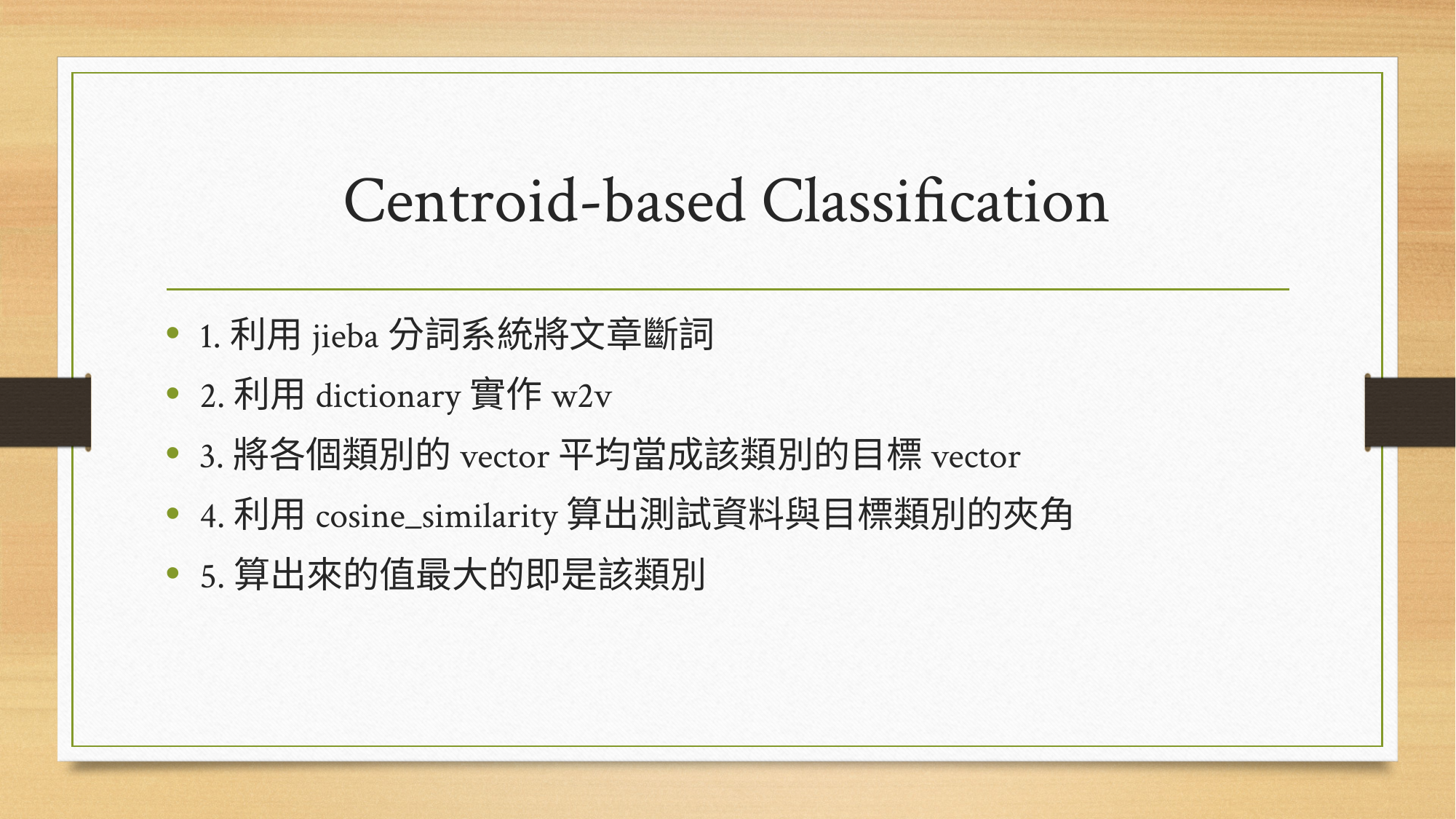

# Centroid-based Classification
1.利用jieba分詞系統將文章斷詞
2.利用dictionary實作w2v
3.將各個類別的vector平均當成該類別的目標vector
4.利用cosine_similarity算出測試資料與目標類別的夾角
5.算出來的值最大的即是該類別